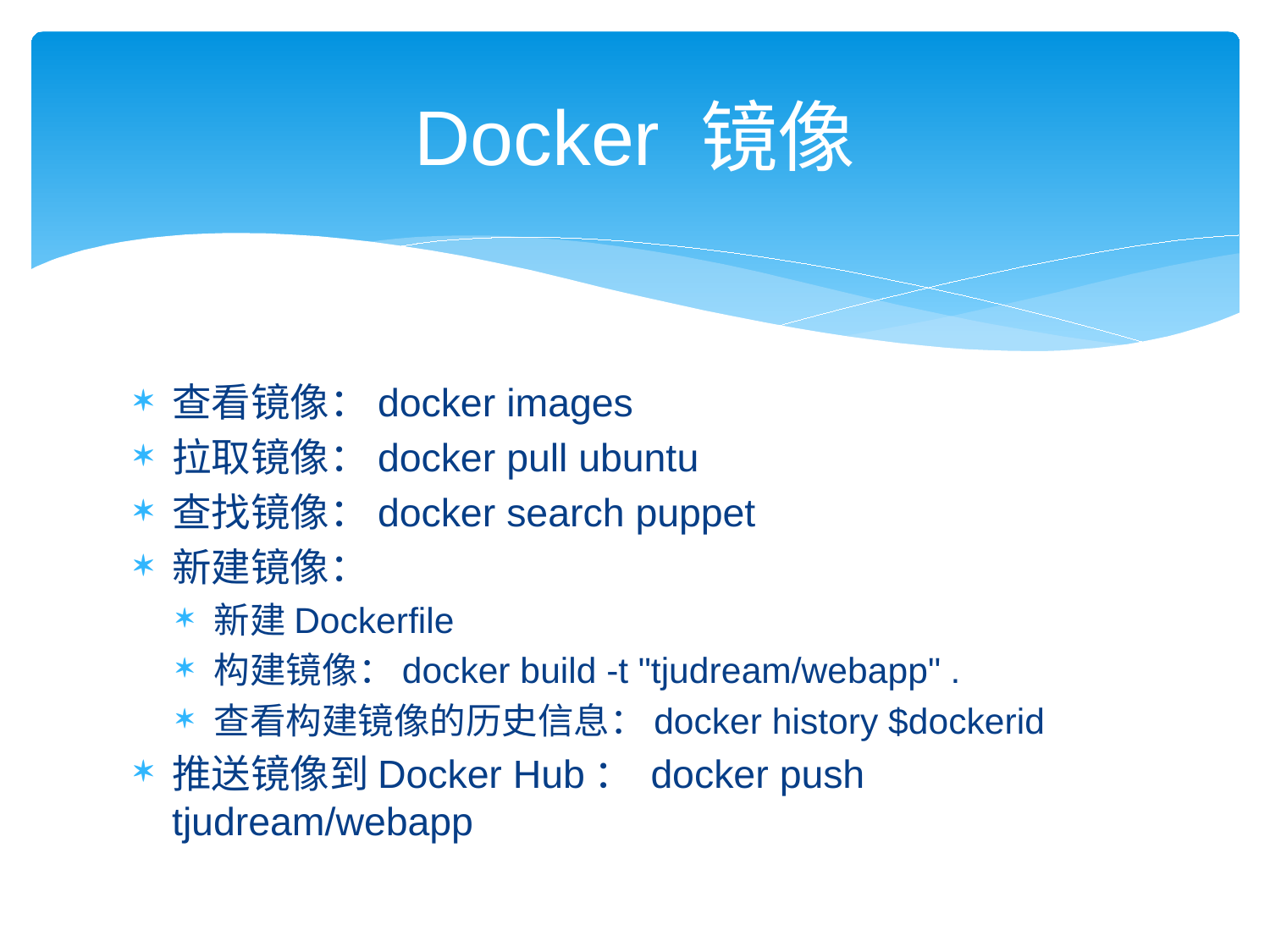

# Docker 镜像
查看镜像：docker images
拉取镜像：docker pull ubuntu
查找镜像：docker search puppet
新建镜像：
新建Dockerfile
构建镜像：docker build -t "tjudream/webapp" .
查看构建镜像的历史信息：docker history $dockerid
推送镜像到Docker Hub： docker push  tjudream/webapp